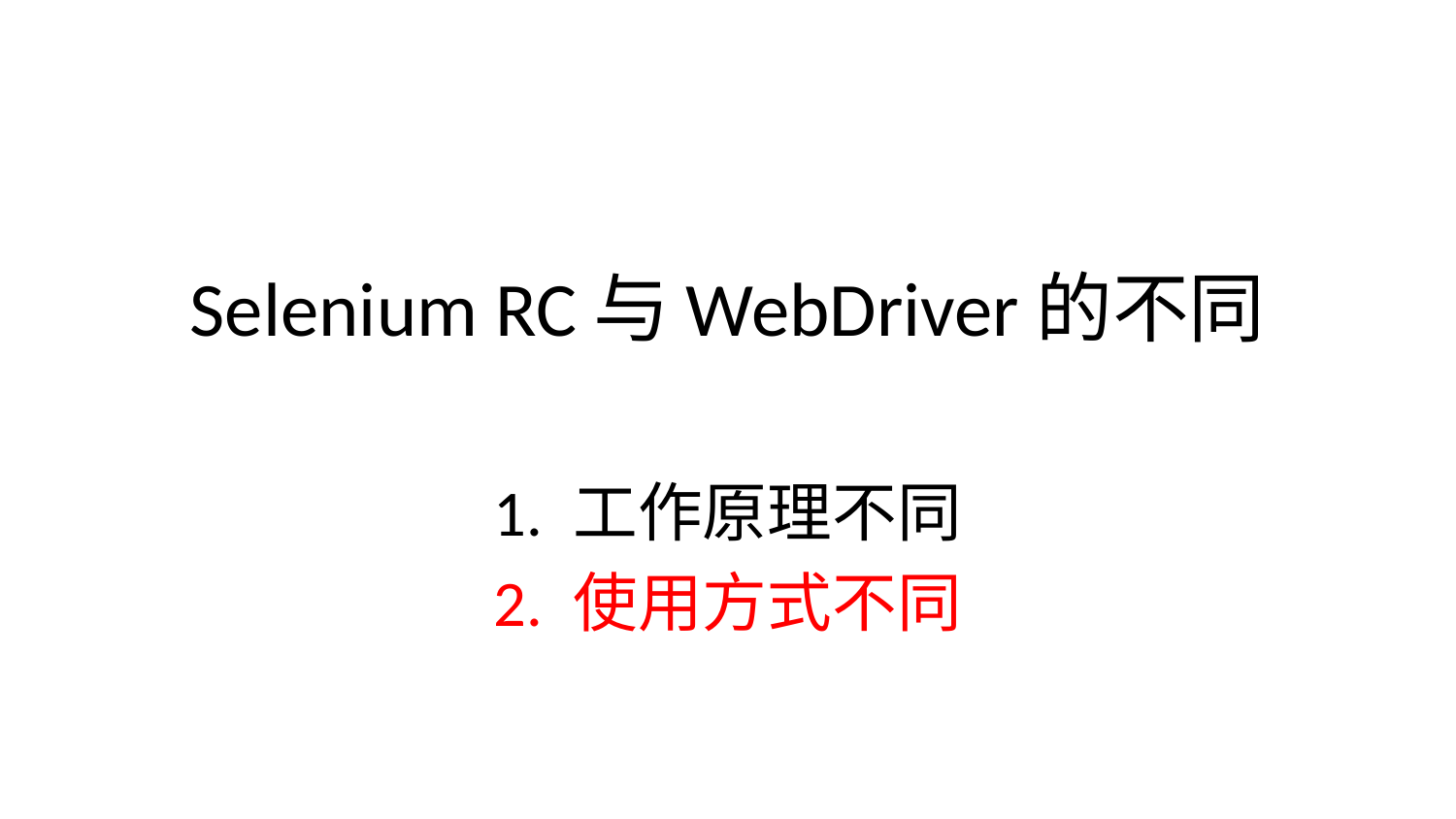

# Selenium RC与WebDriver的不同
1. 工作原理不同
2. 使用方式不同